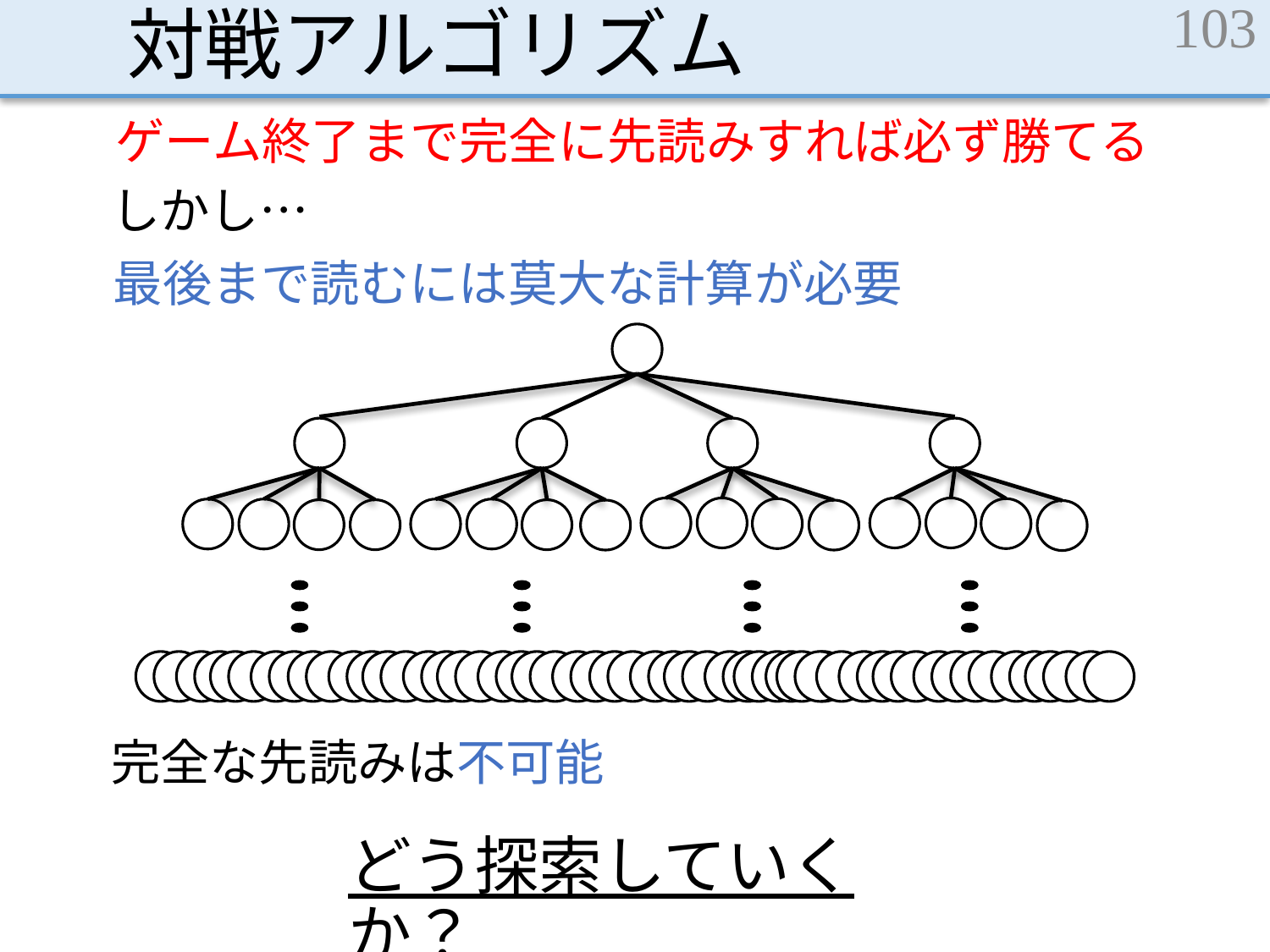

# 対戦アルゴリズム
103
ゲーム終了まで完全に先読みすれば必ず勝てる
しかし…
最後まで読むには莫大な計算が必要

完全な先読みは不可能
どう探索していくか？